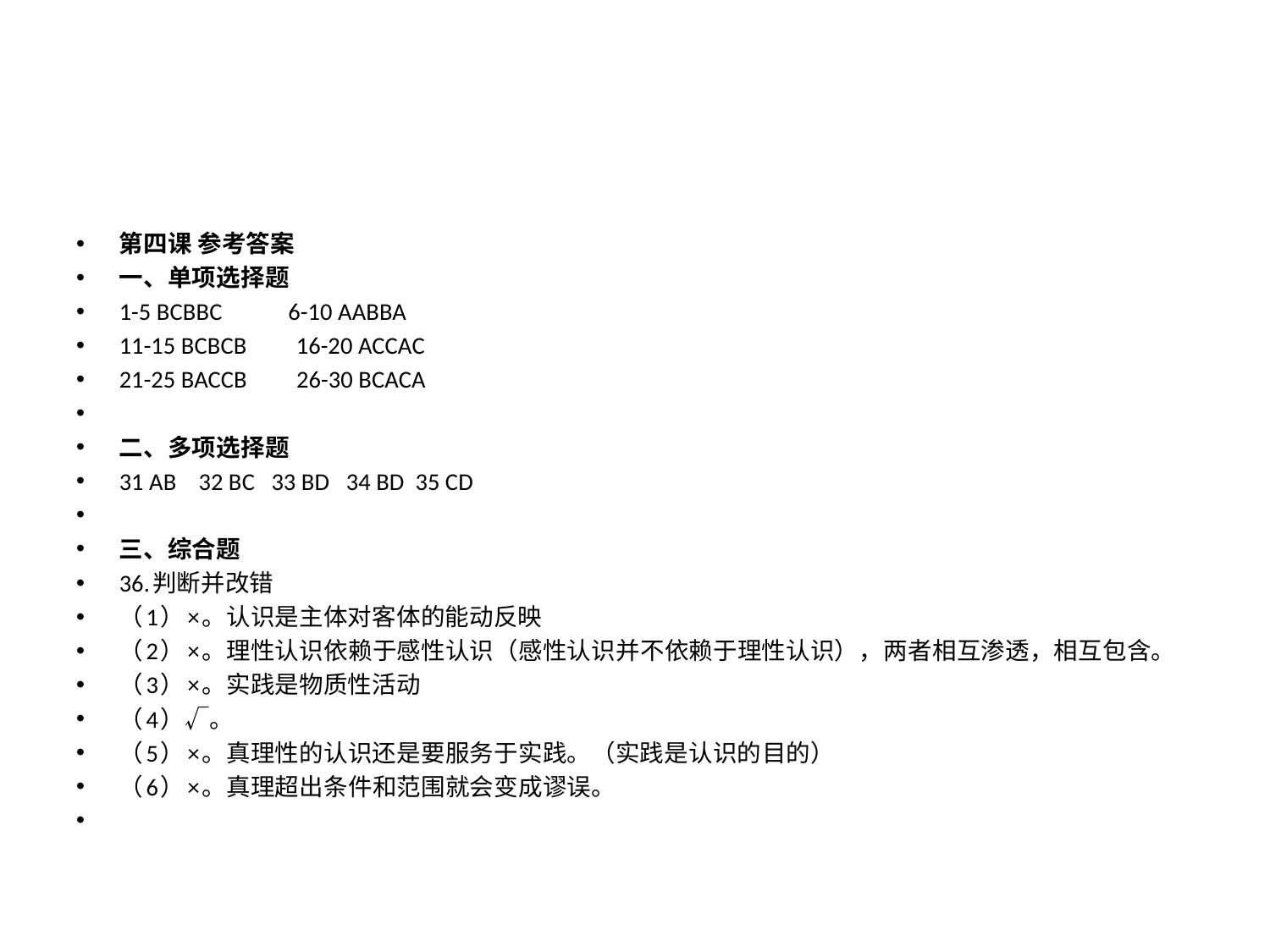

#
第四课 参考答案
一、单项选择题
1-5 BCBBC            6-10 AABBA
11-15 BCBCB         16-20 ACCAC
21-25 BACCB         26-30 BCACA

二、多项选择题
31 AB    32 BC   33 BD   34 BD  35 CD

三、综合题
36.判断并改错
（1）×。认识是主体对客体的能动反映
（2）×。理性认识依赖于感性认识（感性认识并不依赖于理性认识），两者相互渗透，相互包含。
（3）×。实践是物质性活动
（4）√。
（5）×。真理性的认识还是要服务于实践。（实践是认识的目的）
（6）×。真理超出条件和范围就会变成谬误。